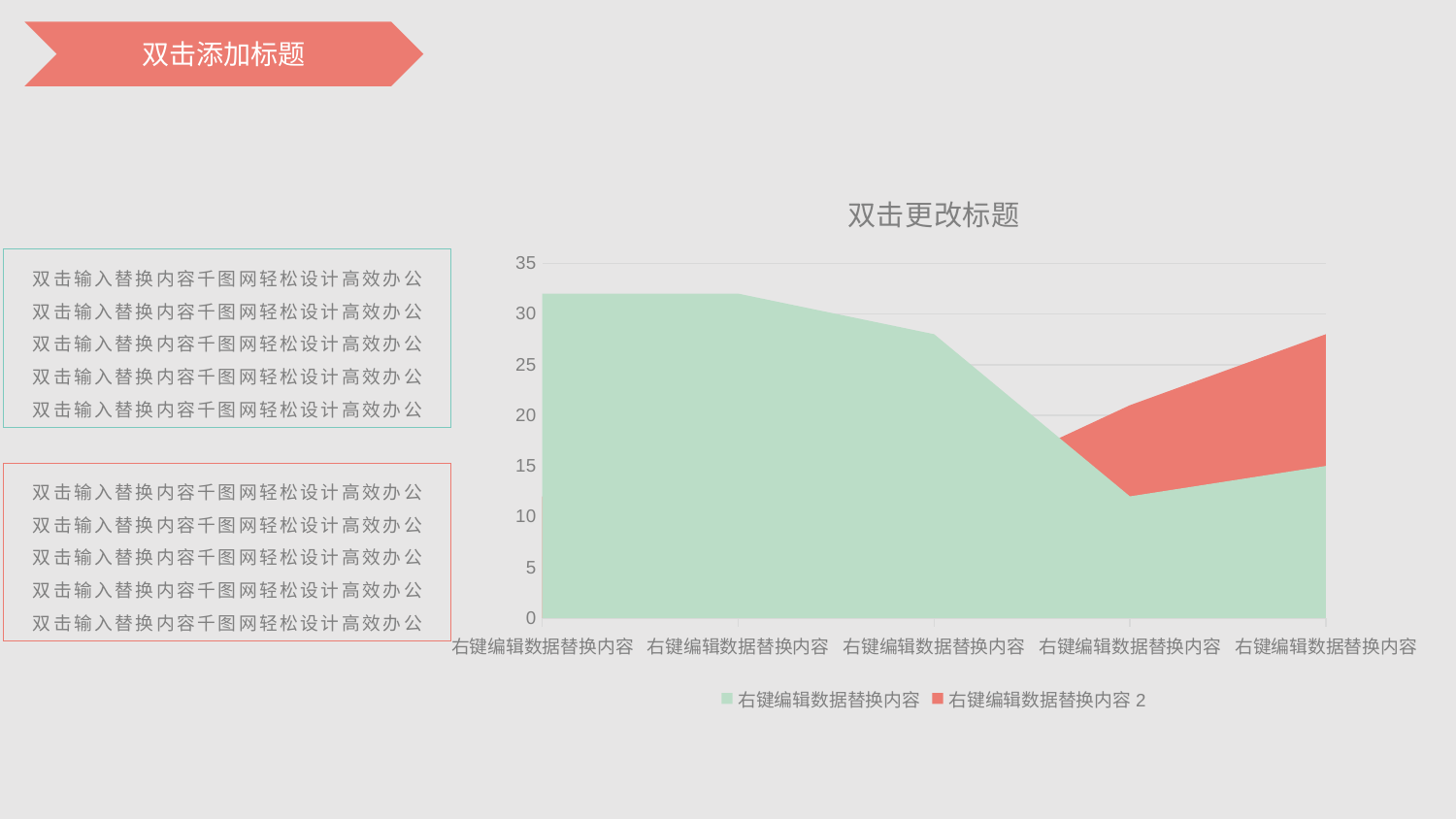

双击添加标题

### Chart: 双击更改标题

| Category | 右键编辑数据替换内容 | 右键编辑数据替换内容2 |
|---|---|---|
| 右键编辑数据替换内容 | 32.0 | 12.0 |
| 右键编辑数据替换内容 | 32.0 | 12.0 |
| 右键编辑数据替换内容 | 28.0 | 12.0 |
| 右键编辑数据替换内容 | 12.0 | 21.0 |
| 右键编辑数据替换内容 | 15.0 | 28.0 |
双击输入替换内容千图网轻松设计高效办公
双击输入替换内容千图网轻松设计高效办公
双击输入替换内容千图网轻松设计高效办公
双击输入替换内容千图网轻松设计高效办公
双击输入替换内容千图网轻松设计高效办公
双击输入替换内容千图网轻松设计高效办公
双击输入替换内容千图网轻松设计高效办公
双击输入替换内容千图网轻松设计高效办公
双击输入替换内容千图网轻松设计高效办公
双击输入替换内容千图网轻松设计高效办公